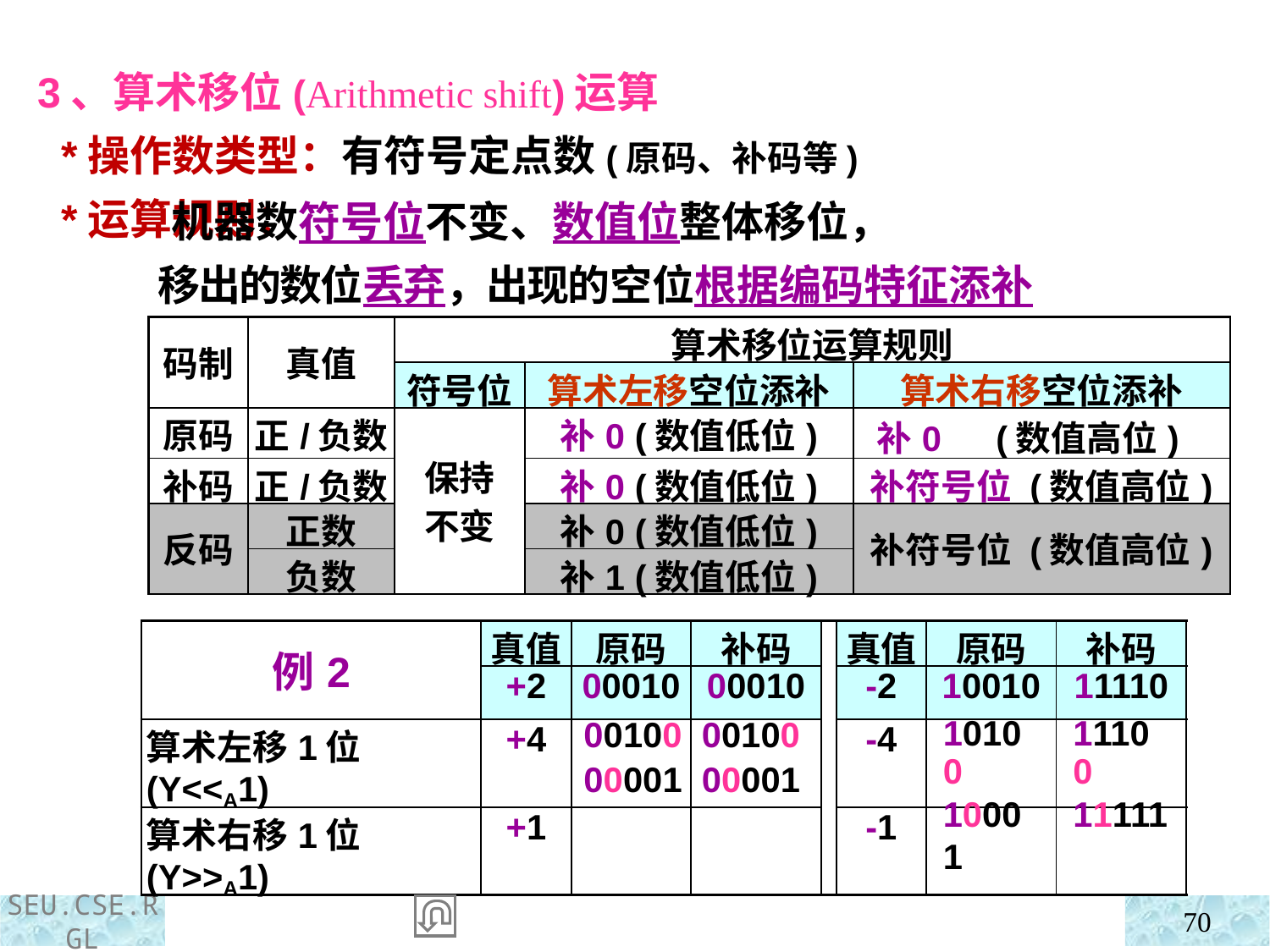

3、算术移位(Arithmetic shift)运算
  *操作数类型：有符号定点数(原码、补码等)
  *运算规则：
             机器数符号位不变、数值位整体移位，
              移出的数位丢弃，出现的空位根据编码特征添补
| 码制 | 真值 | 算术移位运算规则 |  |  |
| --- | --- | --- | --- | --- |
|  |  | 符号位 | 算术左移空位添补 | 算术右移空位添补 |
| 原码 | 正/负数 | 保持 不变 | 补0 (数值低位) | 补0 (数值高位) |
| 补码 | 正/负数 |  | 补0 (数值低位) | 补符号位 (数值高位) |
| 反码 | 正数 |  | 补0 (数值低位) | 补符号位 (数值高位) |
|  | 负数 |  | 补1 (数值低位) |  |
| 例2 | 真值 | 原码 | 补码 |  | 真值 | 原码 | 补码 |
| --- | --- | --- | --- | --- | --- | --- | --- |
|  | +2 | 00010 | 00010 |  | -2 | 10010 | 11110 |
| 算术左移1位(Y<<A1) | +4 |  |  |  | -4 |  |  |
| 算术右移1位(Y>>A1) | +1 |  |  |  | -1 |  |  |
00100  00100
00001  00001
10100
10001
11100
11111

70